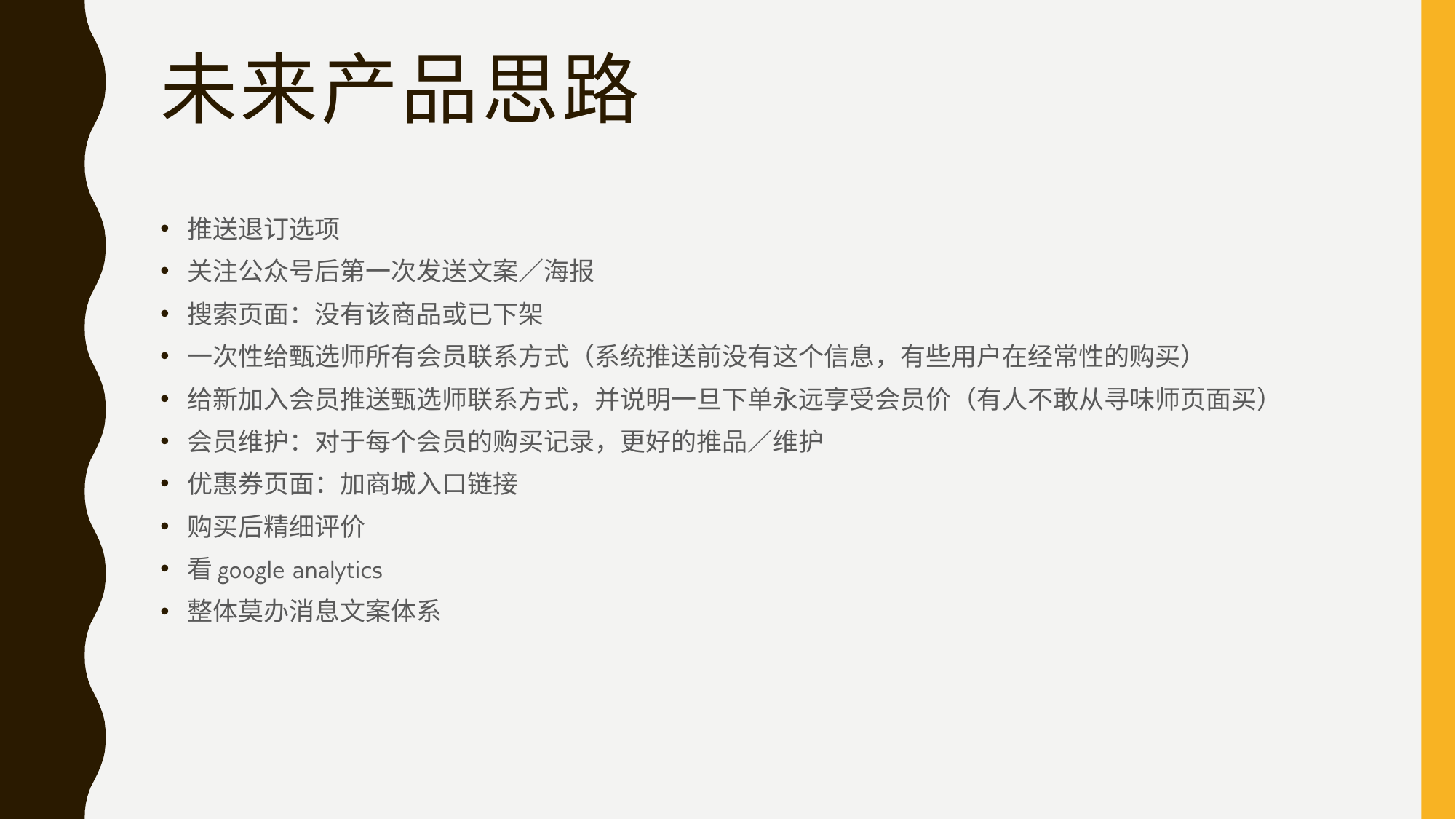

# 未来产品思路
推送退订选项
关注公众号后第一次发送文案／海报
搜索页面：没有该商品或已下架
一次性给甄选师所有会员联系方式（系统推送前没有这个信息，有些用户在经常性的购买）
给新加入会员推送甄选师联系方式，并说明一旦下单永远享受会员价（有人不敢从寻味师页面买）
会员维护：对于每个会员的购买记录，更好的推品／维护
优惠券页面：加商城入口链接
购买后精细评价
看google analytics
整体莫办消息文案体系